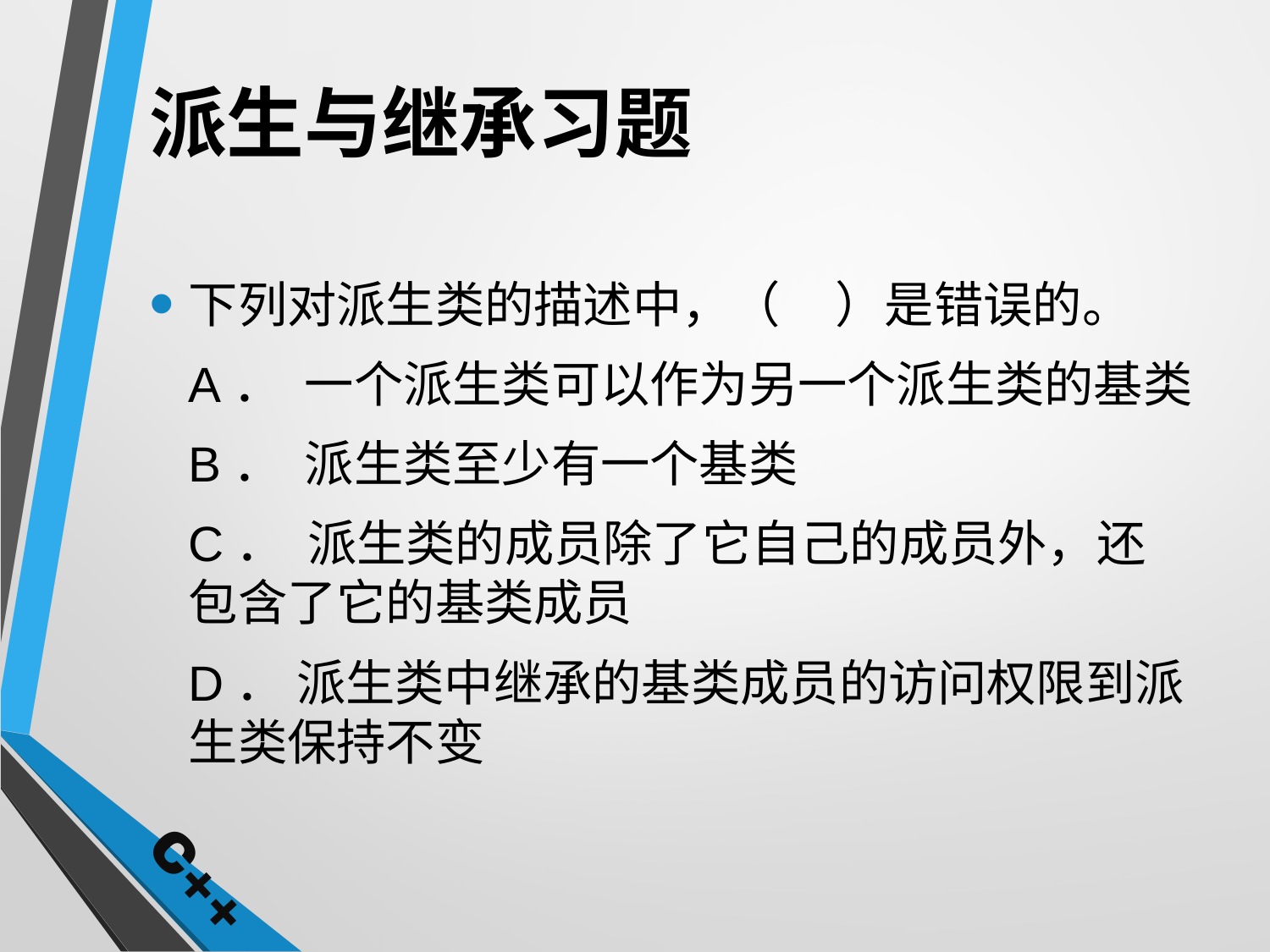

# 派生与继承习题
下列对派生类的描述中，（     ）是错误的。
	A．  一个派生类可以作为另一个派生类的基类
	B．  派生类至少有一个基类
	C．  派生类的成员除了它自己的成员外，还包含了它的基类成员
	D． 派生类中继承的基类成员的访问权限到派生类保持不变